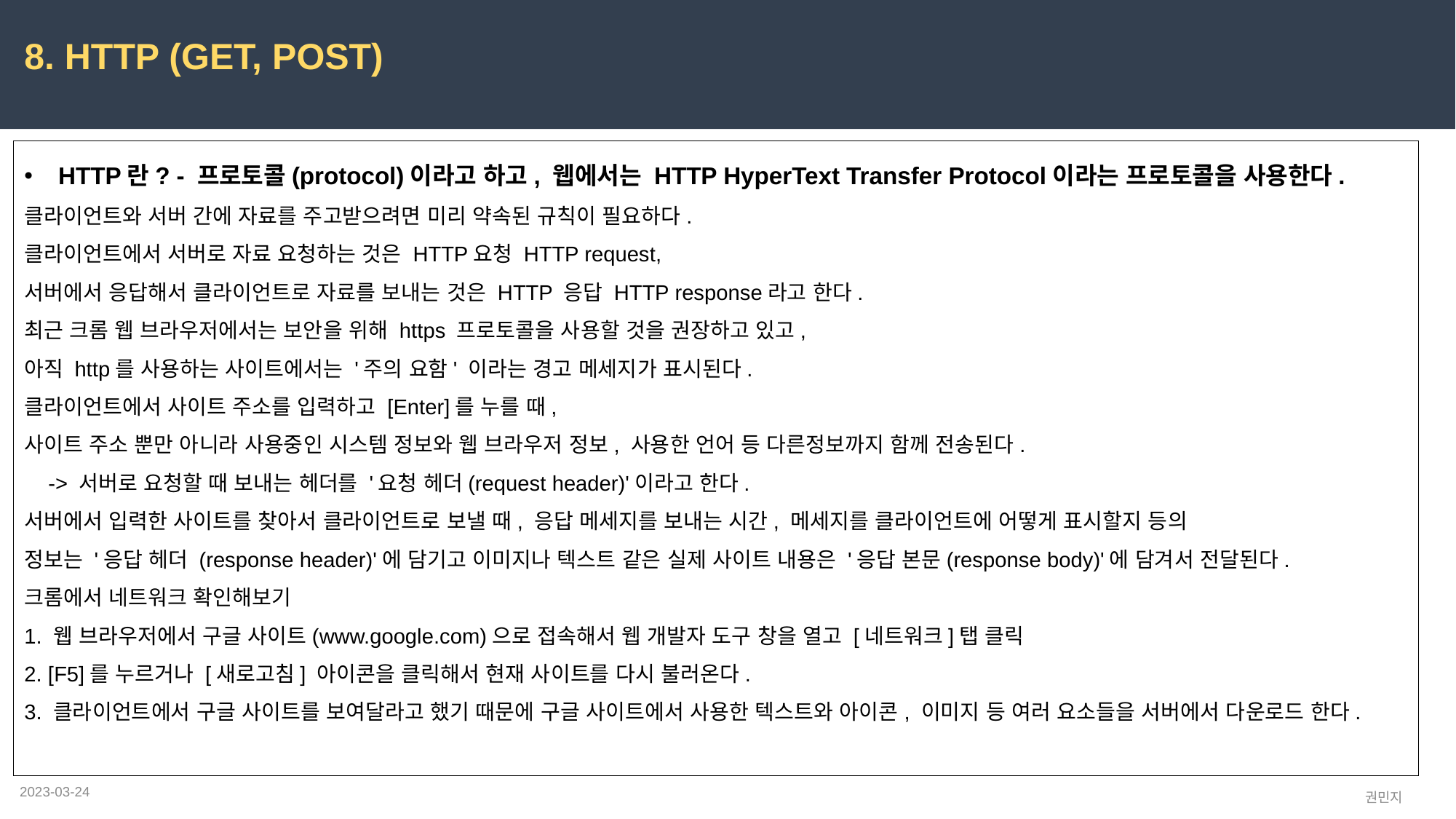

8. HTTP (GET, POST)
HTTP란? - 프로토콜(protocol)이라고 하고, 웹에서는 HTTP HyperText Transfer Protocol이라는 프로토콜을 사용한다.
클라이언트와 서버 간에 자료를 주고받으려면 미리 약속된 규칙이 필요하다.
클라이언트에서 서버로 자료 요청하는 것은 HTTP요청 HTTP request,
서버에서 응답해서 클라이언트로 자료를 보내는 것은 HTTP 응답 HTTP response라고 한다.
최근 크롬 웹 브라우저에서는 보안을 위해 https 프로토콜을 사용할 것을 권장하고 있고,
아직 http를 사용하는 사이트에서는 '주의 요함' 이라는 경고 메세지가 표시된다.
클라이언트에서 사이트 주소를 입력하고 [Enter]를 누를 때,
사이트 주소 뿐만 아니라 사용중인 시스템 정보와 웹 브라우저 정보, 사용한 언어 등 다른정보까지 함께 전송된다.
    -> 서버로 요청할 때 보내는 헤더를 '요청 헤더(request header)'이라고 한다.
서버에서 입력한 사이트를 찾아서 클라이언트로 보낼 때, 응답 메세지를 보내는 시간, 메세지를 클라이언트에 어떻게 표시할지 등의
정보는 '응답 헤더 (response header)'에 담기고 이미지나 텍스트 같은 실제 사이트 내용은 '응답 본문(response body)'에 담겨서 전달된다.
크롬에서 네트워크 확인해보기
1. 웹 브라우저에서 구글 사이트(www.google.com)으로 접속해서 웹 개발자 도구 창을 열고 [네트워크]탭 클릭
2. [F5]를 누르거나 [새로고침] 아이콘을 클릭해서 현재 사이트를 다시 불러온다.
3. 클라이언트에서 구글 사이트를 보여달라고 했기 때문에 구글 사이트에서 사용한 텍스트와 아이콘, 이미지 등 여러 요소들을 서버에서 다운로드 한다.
2023-03-24
권민지